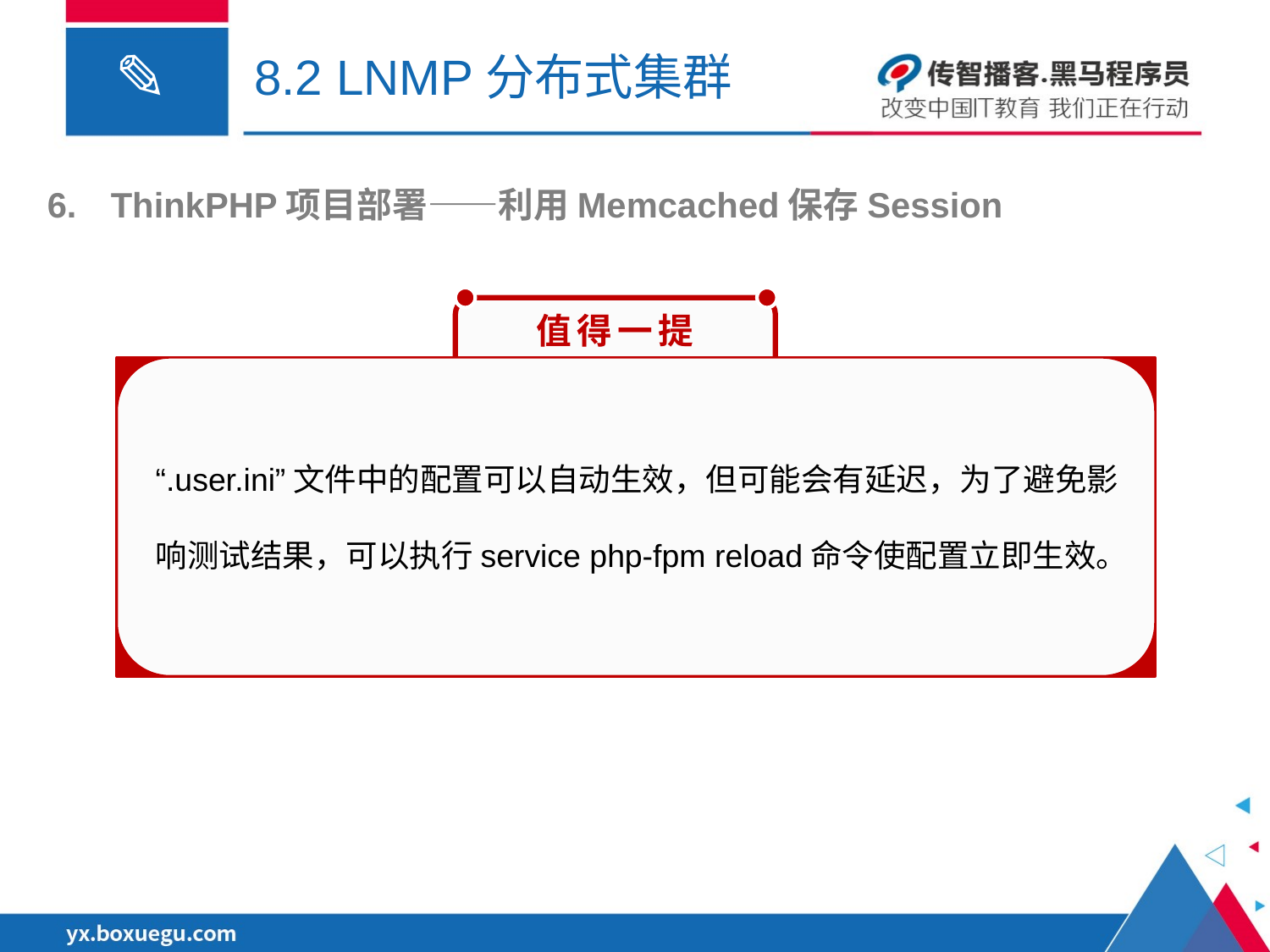

# 8.2 LNMP分布式集群
ThinkPHP项目部署——利用Memcached保存Session

值得一提

“.user.ini”文件中的配置可以自动生效，但可能会有延迟，为了避免影响测试结果，可以执行service php-fpm reload命令使配置立即生效。